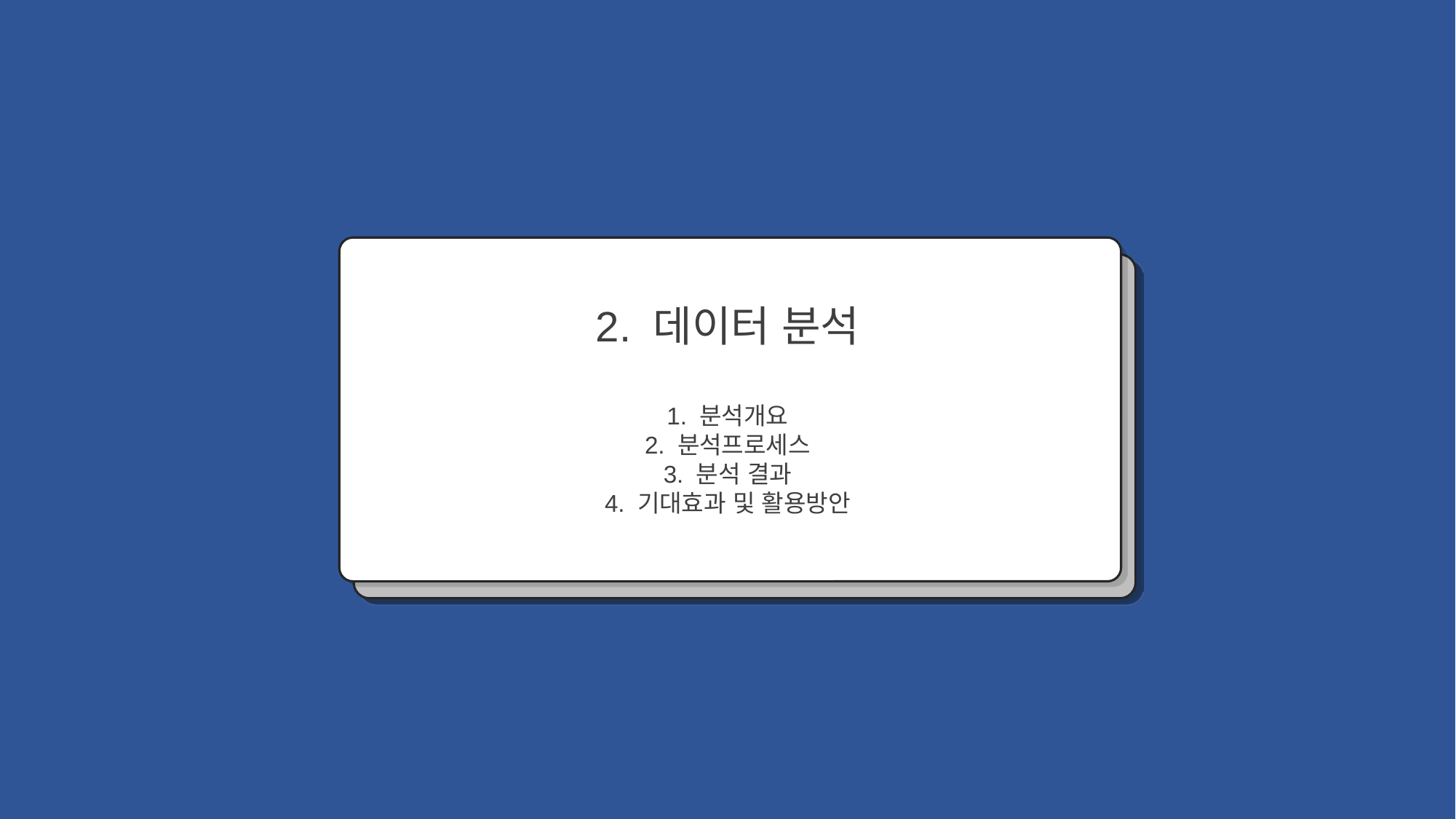

2. 데이터 분석

1. 분석개요
2. 분석프로세스
3. 분석 결과
4. 기대효과 및 활용방안